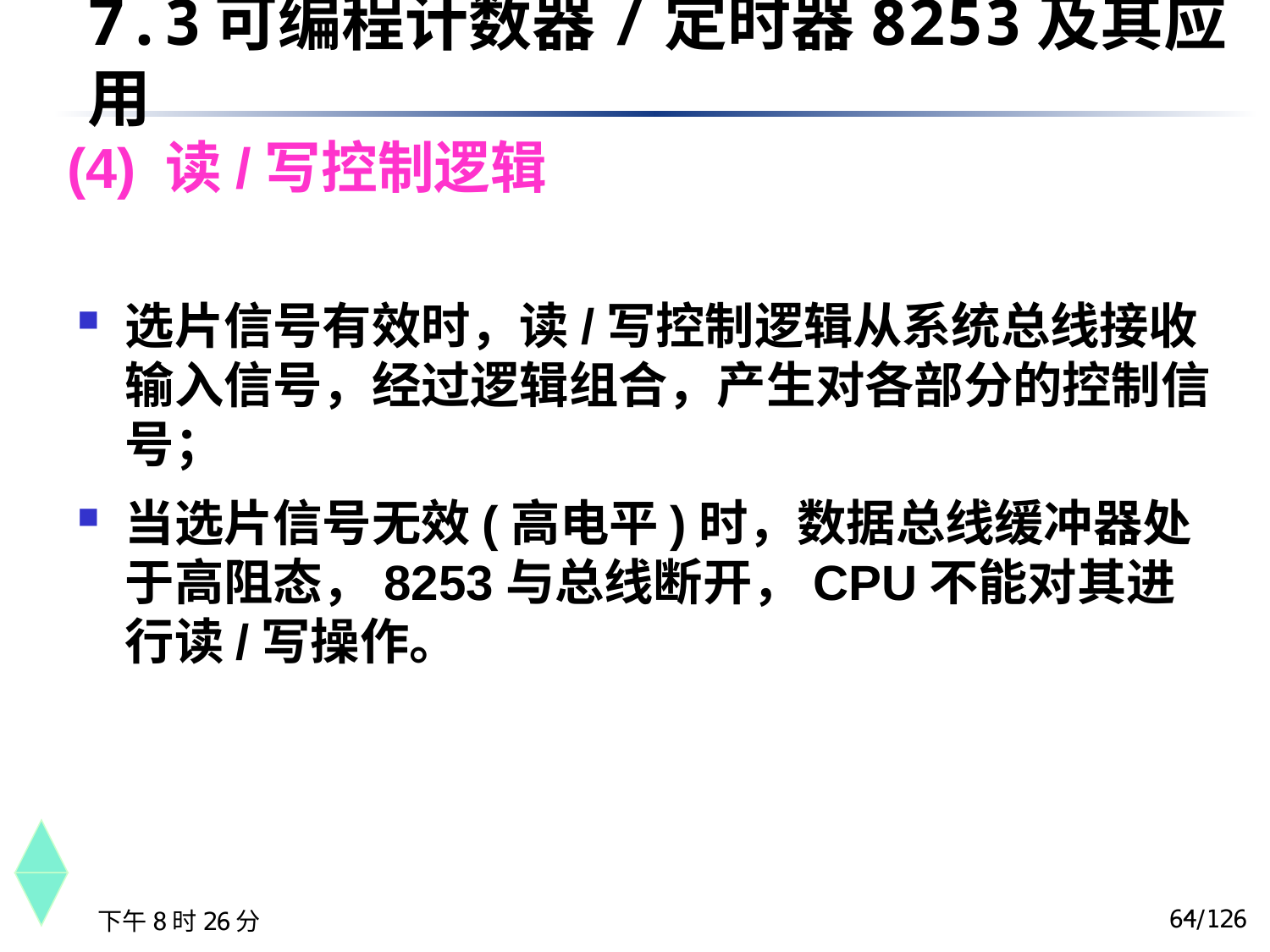

7.3	可编程计数器/定时器8253及其应用
(4) 读/写控制逻辑
选片信号有效时，读/写控制逻辑从系统总线接收输入信号，经过逻辑组合，产生对各部分的控制信号；
当选片信号无效(高电平)时，数据总线缓冲器处于高阻态，8253与总线断开，CPU不能对其进行读/写操作。
64/126
下午8时26分